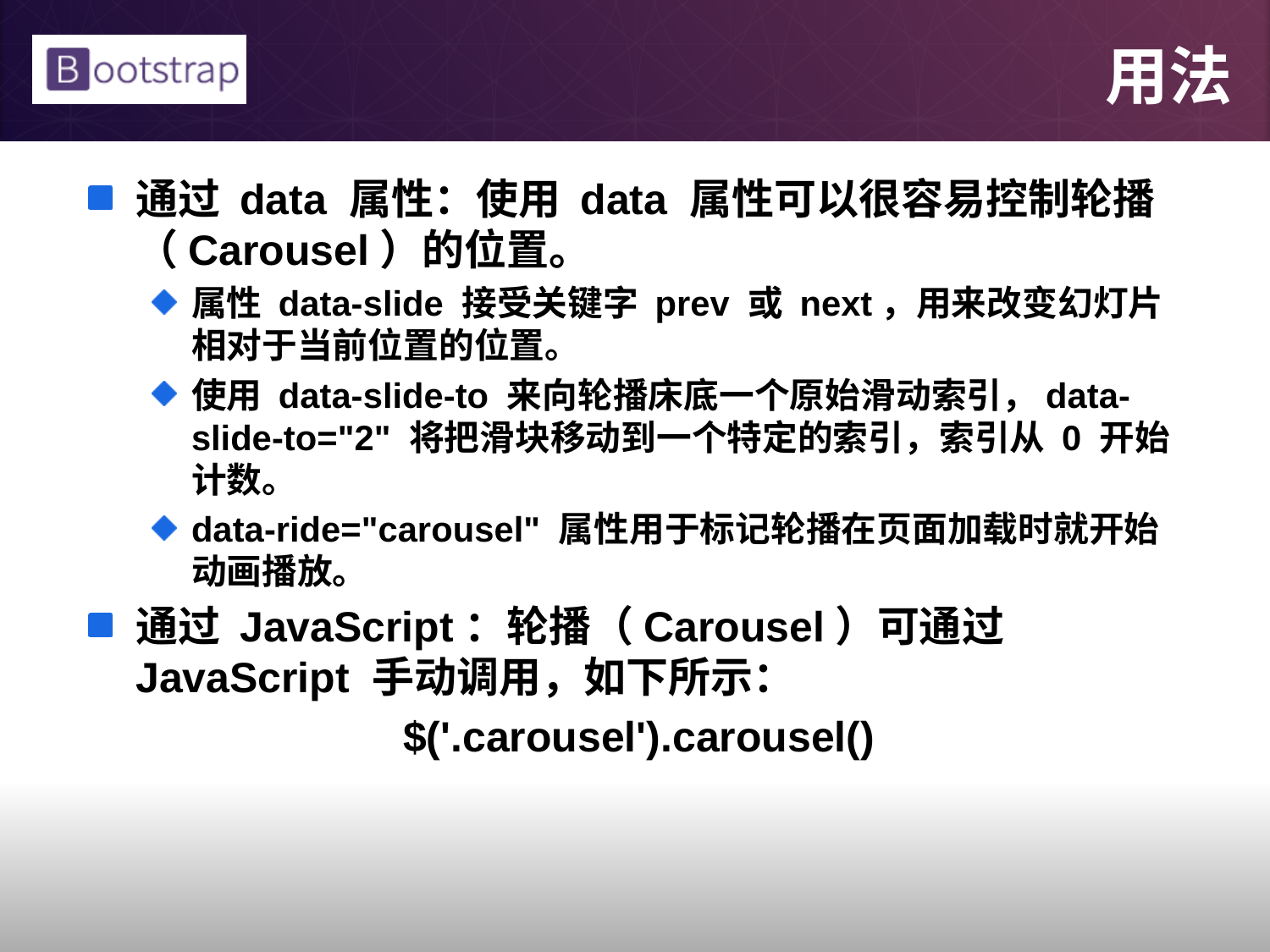

# 用法
通过 data 属性：使用 data 属性可以很容易控制轮播（Carousel）的位置。
属性 data-slide 接受关键字 prev 或 next，用来改变幻灯片相对于当前位置的位置。
使用 data-slide-to 来向轮播床底一个原始滑动索引，data-slide-to="2" 将把滑块移动到一个特定的索引，索引从 0 开始计数。
data-ride="carousel" 属性用于标记轮播在页面加载时就开始动画播放。
通过 JavaScript：轮播（Carousel）可通过 JavaScript 手动调用，如下所示：
$('.carousel').carousel()